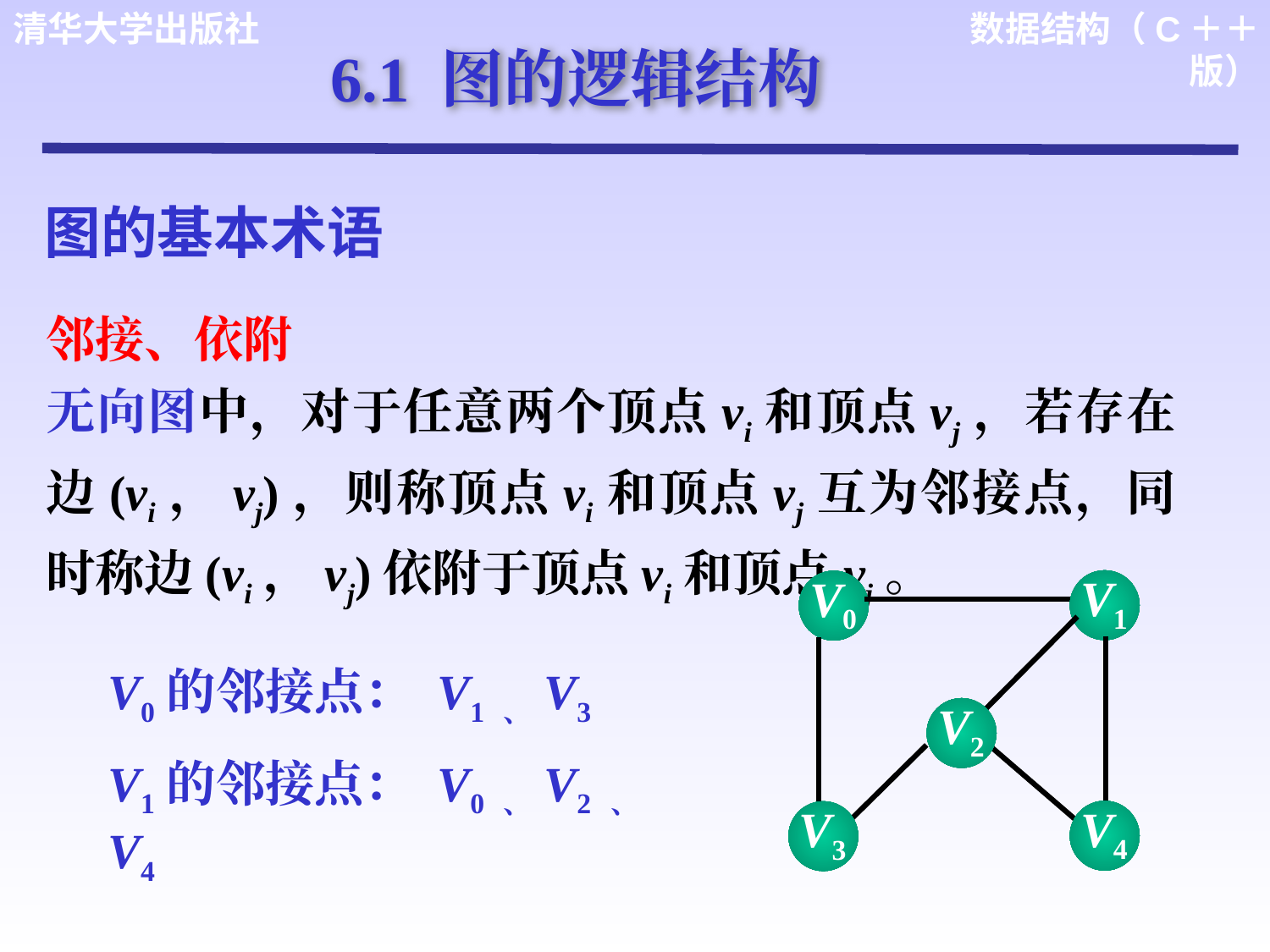

6.1 图的逻辑结构
图的基本术语
邻接、依附
无向图中，对于任意两个顶点vi和顶点vj，若存在边(vi，vj)，则称顶点vi和顶点vj互为邻接点，同时称边(vi，vj)依附于顶点vi和顶点vj。
V1
V0

V2

V4
V3

V0的邻接点： V1 、V3
V1的邻接点： V0 、V2 、V4